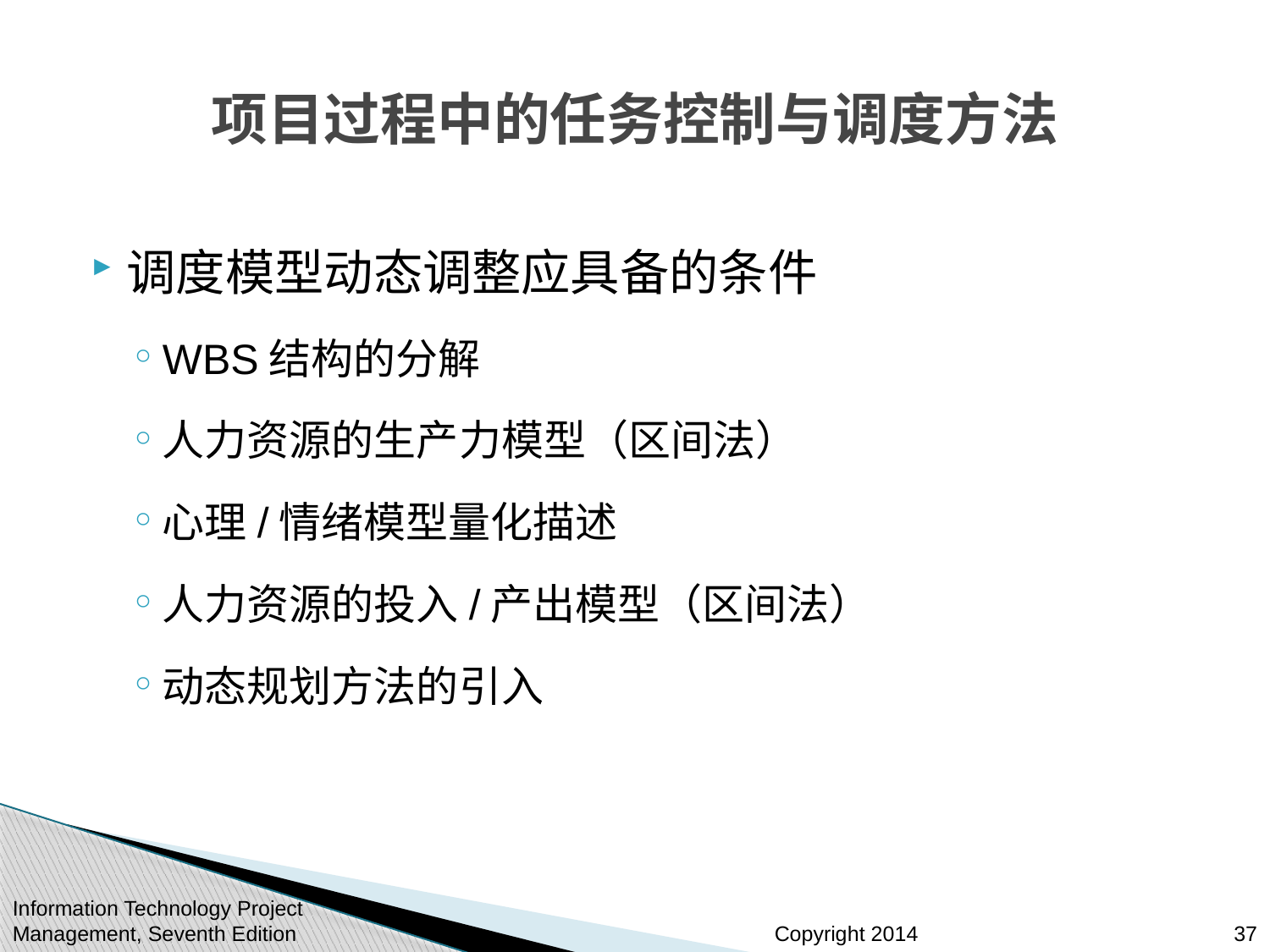

# 项目过程中的任务控制与调度方法
调度模型动态调整应具备的条件
WBS结构的分解
人力资源的生产力模型（区间法）
心理/情绪模型量化描述
人力资源的投入/产出模型（区间法）
动态规划方法的引入

Information Technology Project Management, Seventh Edition
37